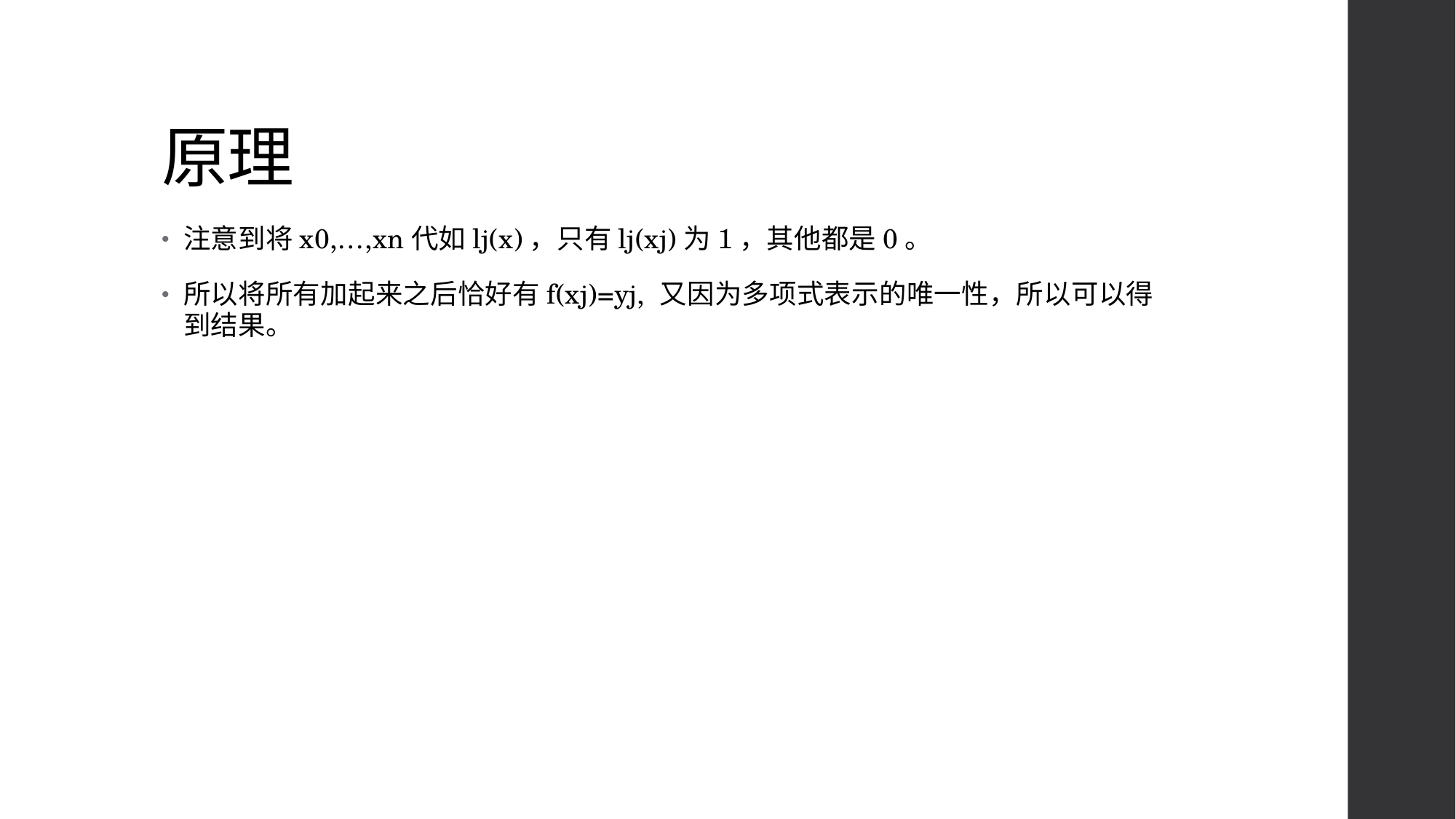

# 原理
注意到将x0,…,xn代如lj(x)，只有lj(xj)为1，其他都是0。
所以将所有加起来之后恰好有f(xj)=yj, 又因为多项式表示的唯一性，所以可以得到结果。